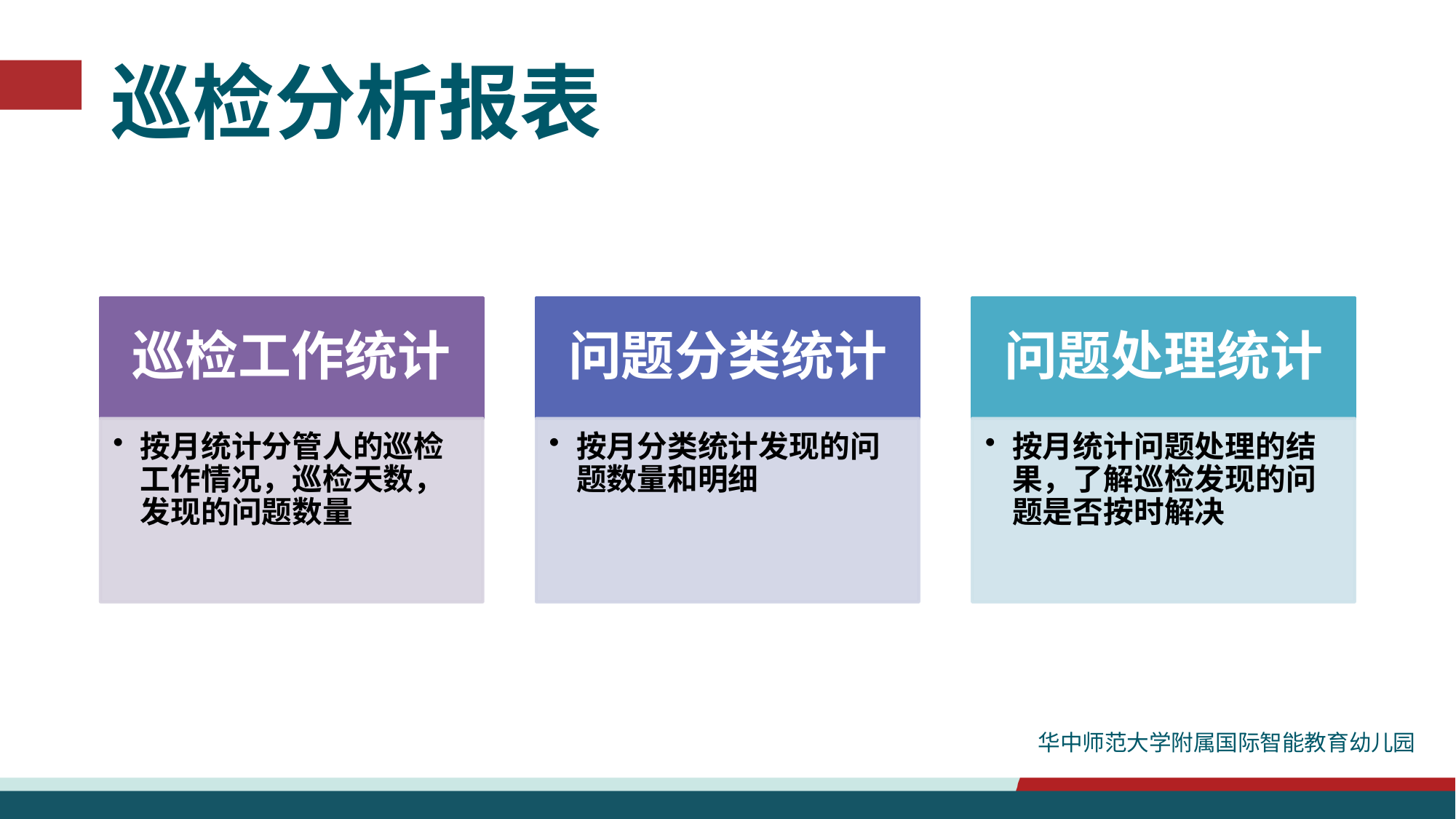

# 巡检分析报表

巡检工作统计
按月统计分管人的巡检工作情况，巡检天数，发现的问题数量
问题分类统计
按月分类统计发现的问题数量和明细
问题处理统计
按月统计问题处理的结果，了解巡检发现的问题是否按时解决